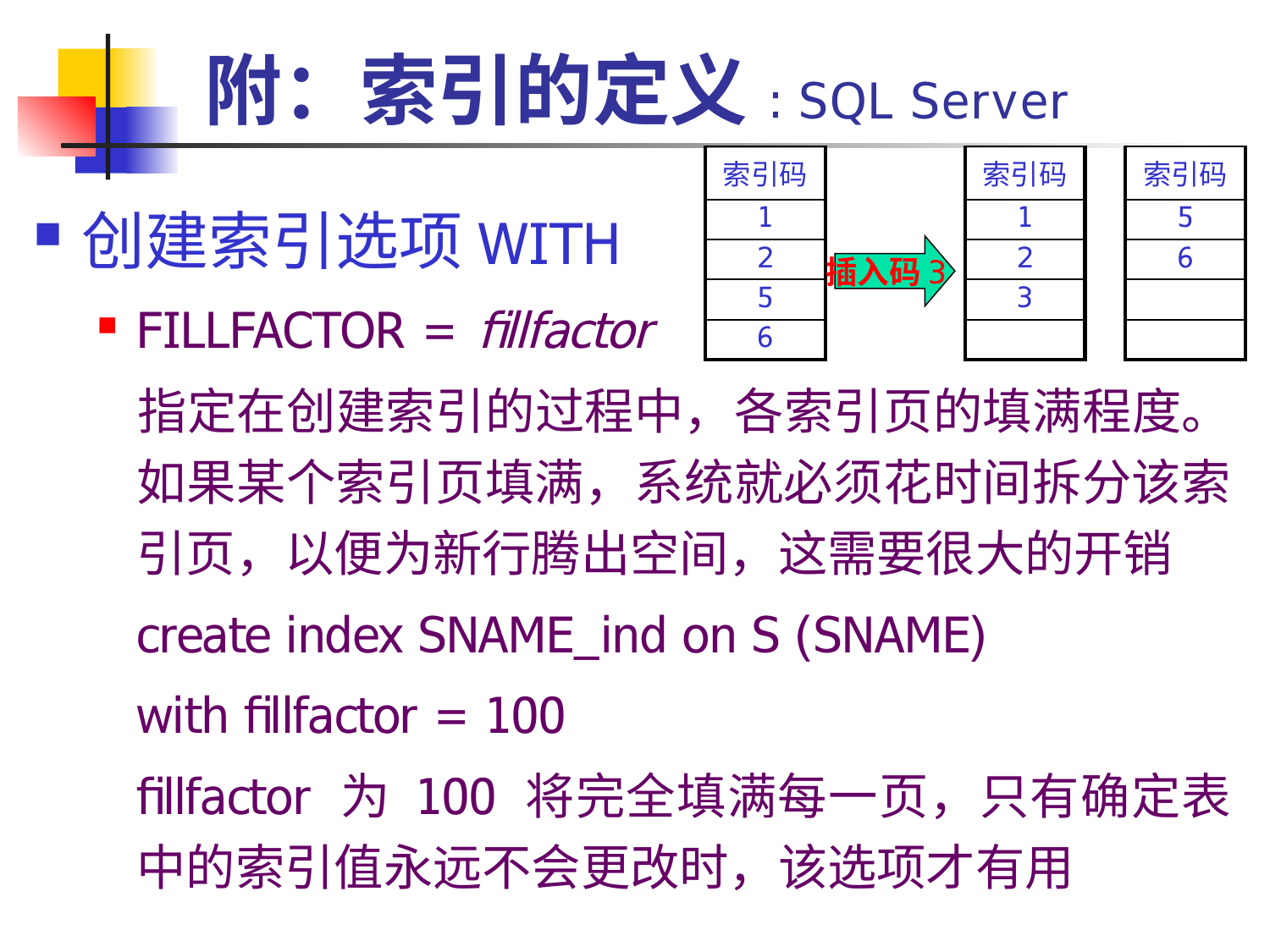

# 附：索引的定义: SQL Server
| 索引码 |
| --- |
| 1 |
| 2 |
| 5 |
| 6 |
| 索引码 |
| --- |
| 1 |
| 2 |
| 3 |
|  |
| 索引码 |
| --- |
| 5 |
| 6 |
|  |
|  |
创建索引选项WITH
FILLFACTOR = fillfactor
	指定在创建索引的过程中，各索引页的填满程度。如果某个索引页填满，系统就必须花时间拆分该索引页，以便为新行腾出空间，这需要很大的开销
	create index SNAME_ind on S (SNAME)
	with fillfactor = 100
	fillfactor 为 100 将完全填满每一页，只有确定表中的索引值永远不会更改时，该选项才有用
插入码3